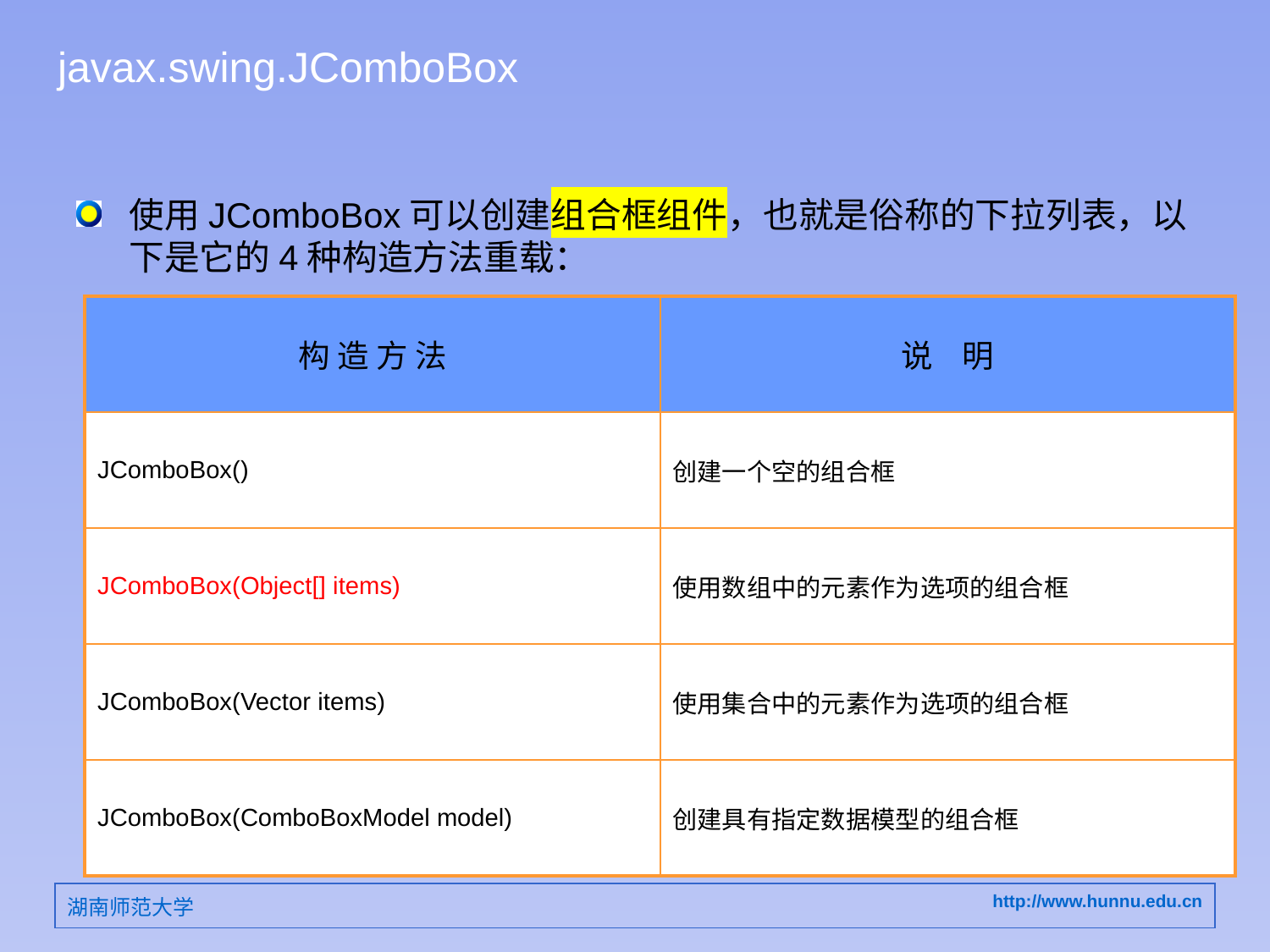

# javax.swing.JComboBox
使用JComboBox可以创建组合框组件，也就是俗称的下拉列表，以下是它的4种构造方法重载：
| 构 造 方 法 | 说 明 |
| --- | --- |
| JComboBox() | 创建一个空的组合框 |
| JComboBox(Object[] items) | 使用数组中的元素作为选项的组合框 |
| JComboBox(Vector items) | 使用集合中的元素作为选项的组合框 |
| JComboBox(ComboBoxModel model) | 创建具有指定数据模型的组合框 |